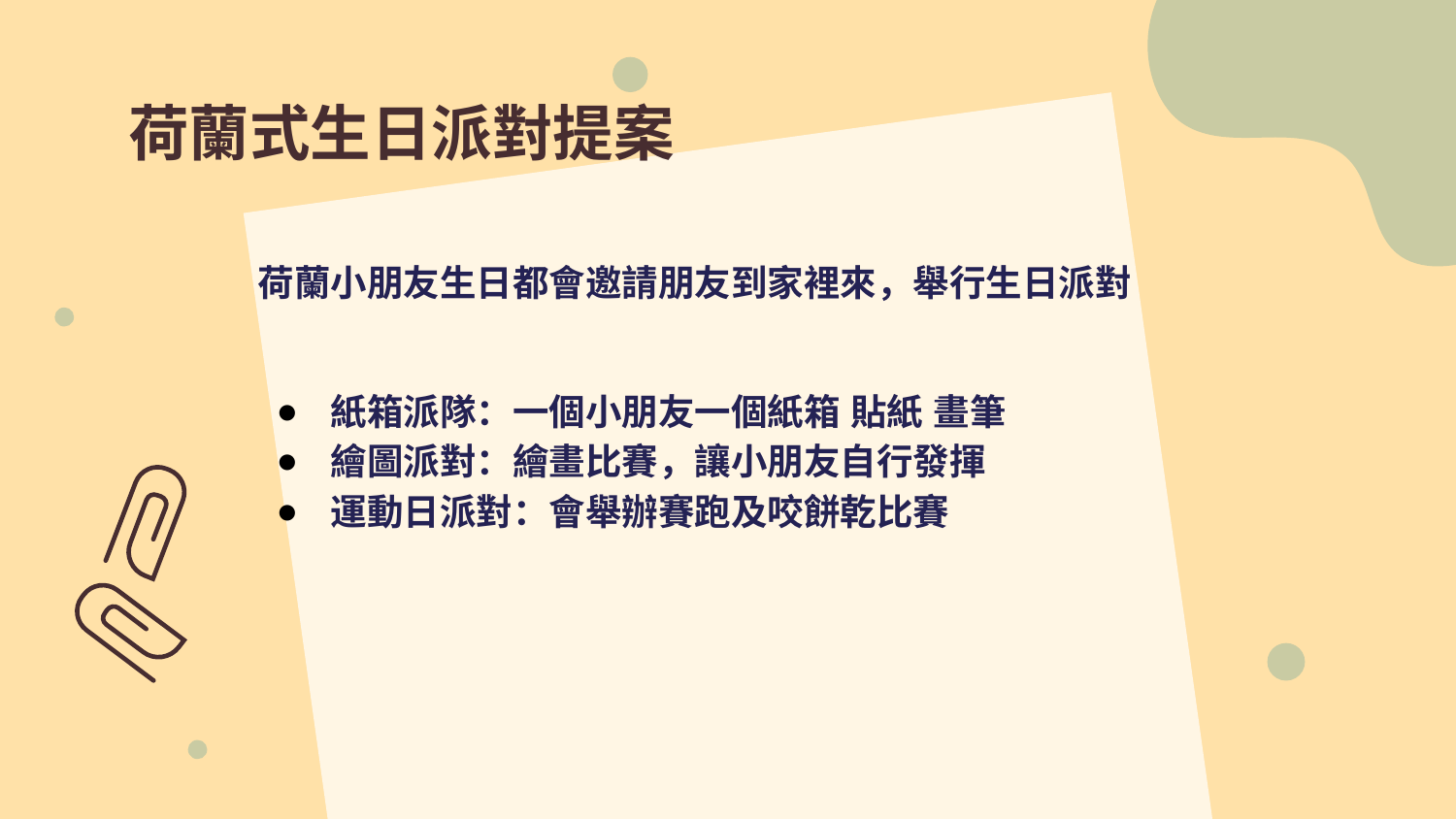

# 荷蘭式生日派對提案

荷蘭小朋友生日都會邀請朋友到家裡來，舉行生日派對
紙箱派隊：一個小朋友一個紙箱 貼紙 畫筆
繪圖派對：繪畫比賽，讓小朋友自行發揮
運動日派對：會舉辦賽跑及咬餅乾比賽